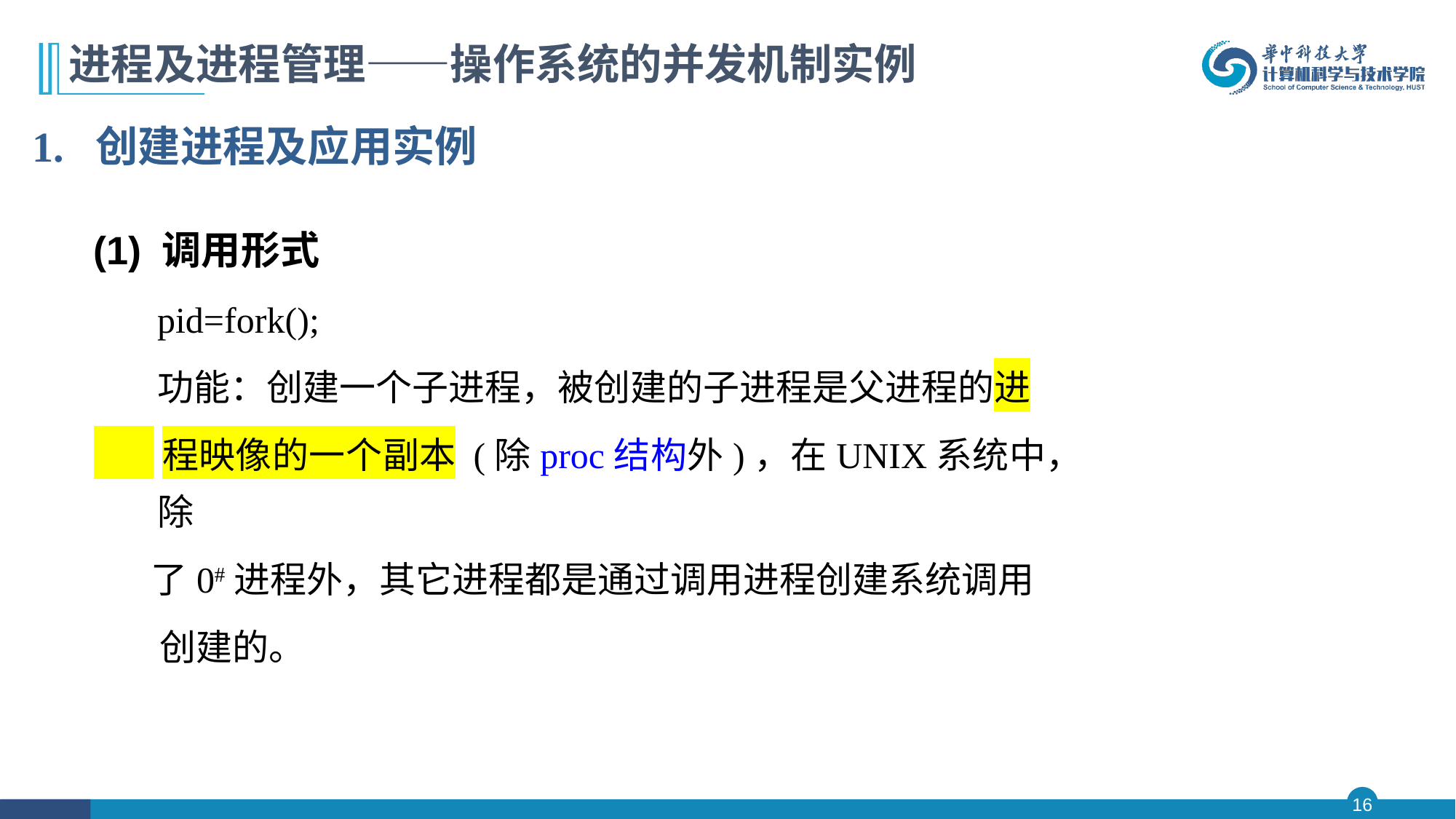

# 进程及进程管理——操作系统的并发机制实例
1.  创建进程及应用实例
(1) 调用形式
       pid=fork();
	功能：创建一个子进程，被创建的子进程是父进程的进
       程映像的一个副本 (除proc结构外)，在UNIX系统中，除
      了0#进程外，其它进程都是通过调用进程创建系统调用
       创建的。